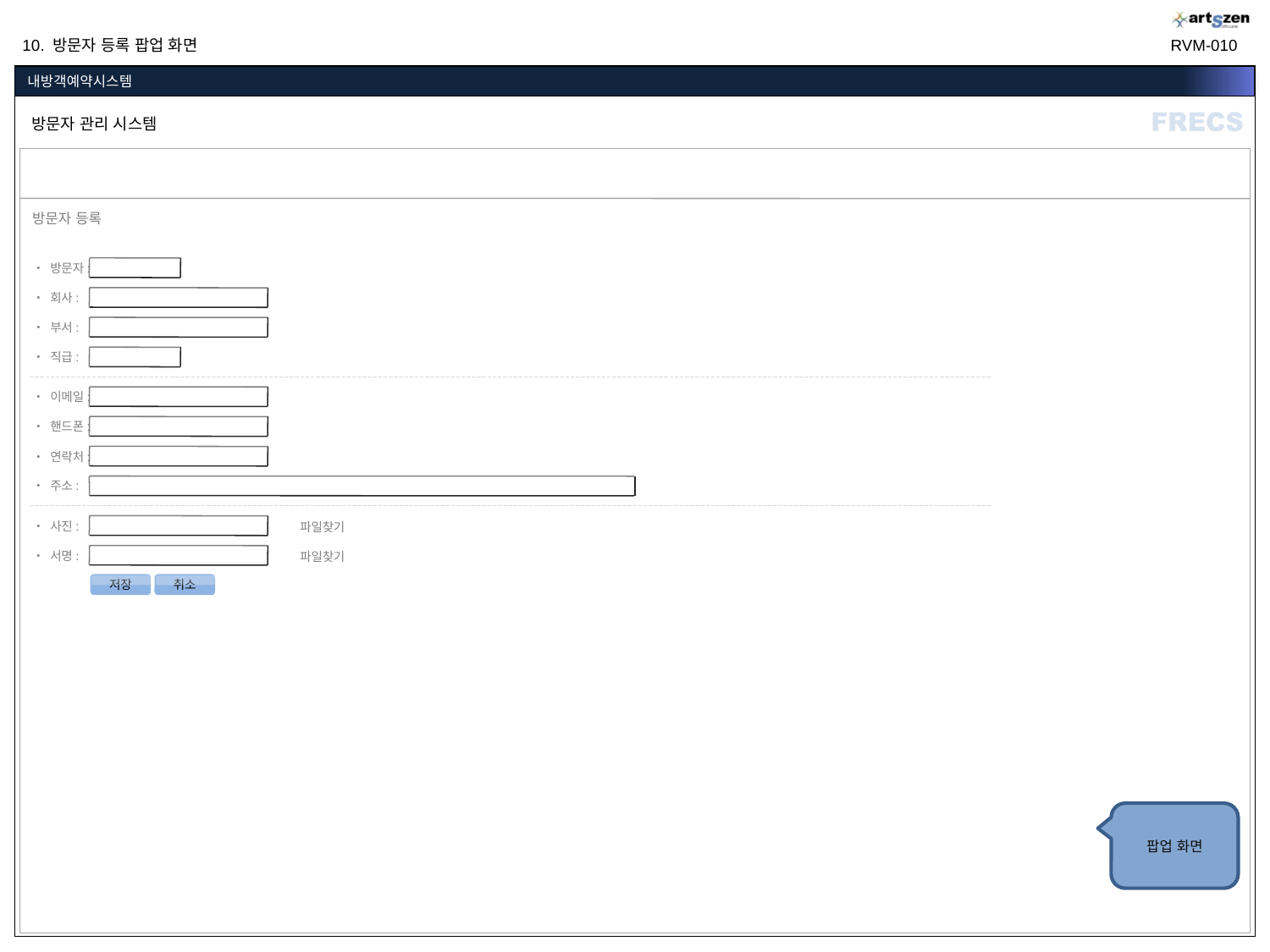

10. 방문자 등록 팝업 화면
RVM-010
방문자 등록
• 방문자:

• 회사:

• 부서:

• 직급:

• 이메일:

• 핸드폰:

• 연락처:

• 주소:

• 사진:

파일찾기

• 서명:

파일찾기

저장
취소

팝업 화면